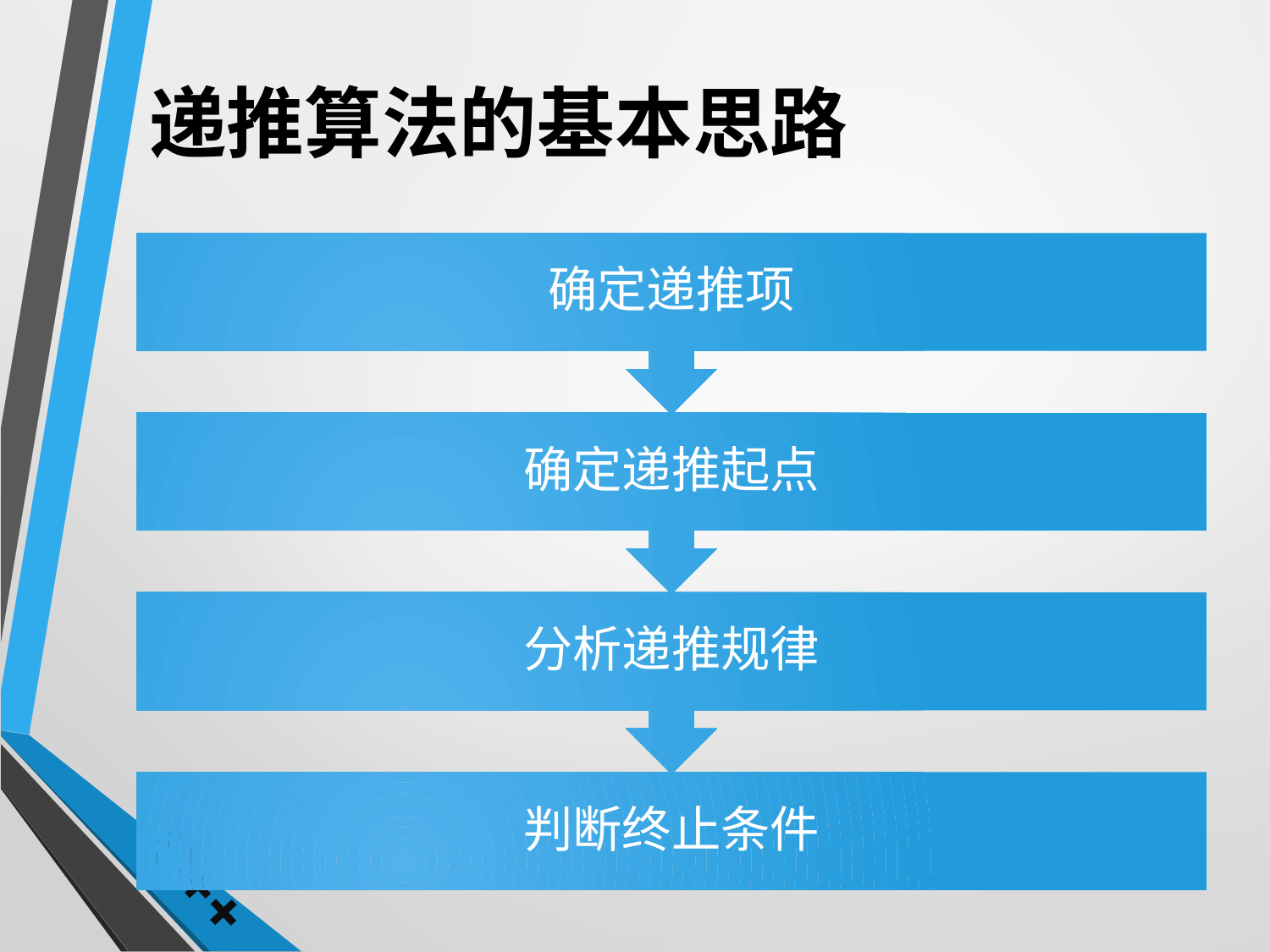

# 递推算法的基本思路
判断终止条件
分析递推规律
确定递推起点
确定递推项